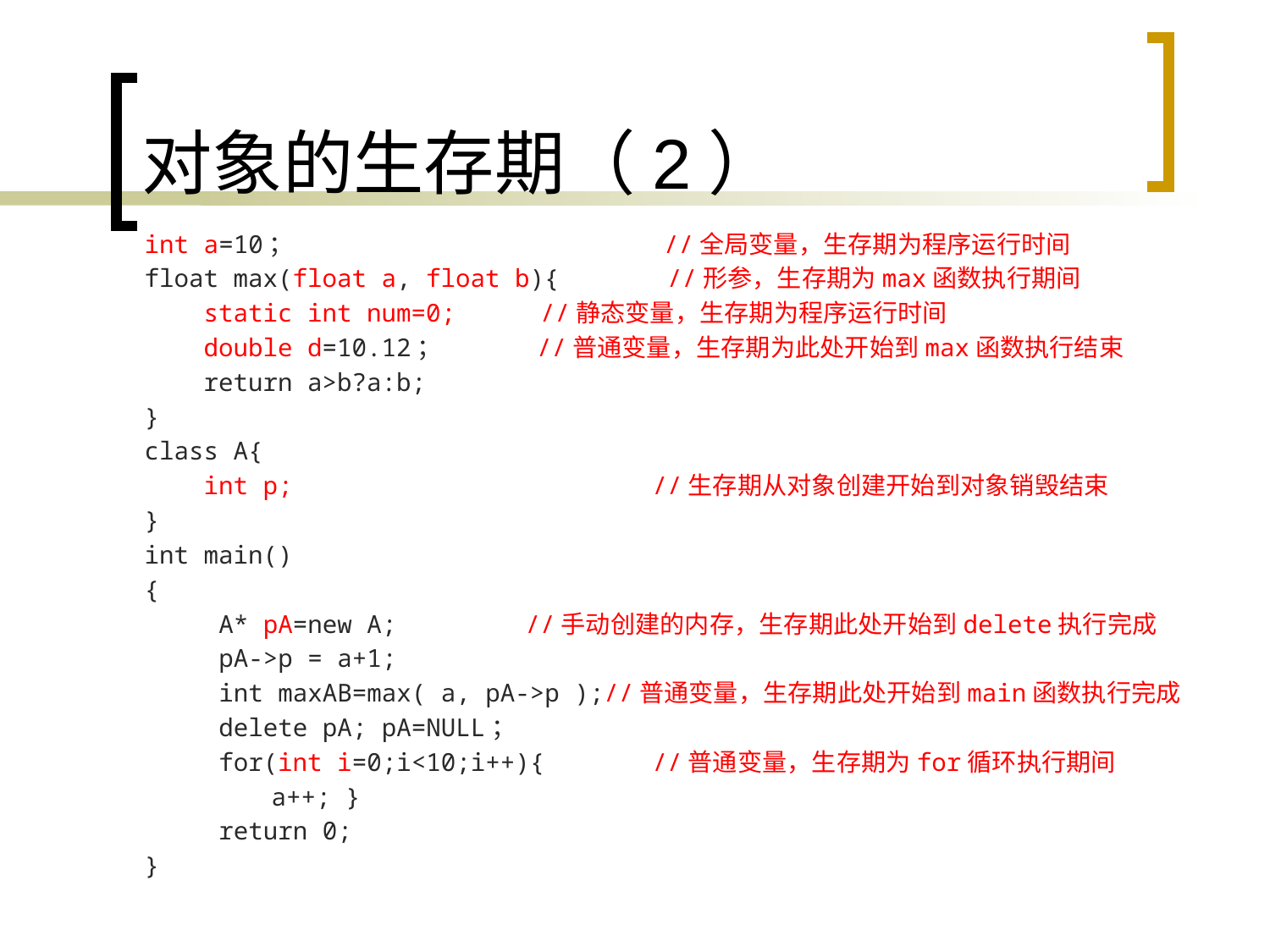

# 对象的生存期（2）
int a=10；			 //全局变量，生存期为程序运行时间
float max(float a, float b){	 //形参，生存期为max函数执行期间
    static int num=0;	 //静态变量，生存期为程序运行时间
    double d=10.12；	 //普通变量，生存期为此处开始到max函数执行结束
    return a>b?a:b;
}
class A{
    int p;			//生存期从对象创建开始到对象销毁结束
}
int main()
{
     A* pA=new A;		//手动创建的内存，生存期此处开始到delete执行完成
     pA->p = a+1;
     int maxAB=max( a, pA->p );//普通变量，生存期此处开始到main函数执行完成
     delete pA; pA=NULL；
     for(int i=0;i<10;i++){	//普通变量，生存期为for循环执行期间
	a++; }
     return 0;
}